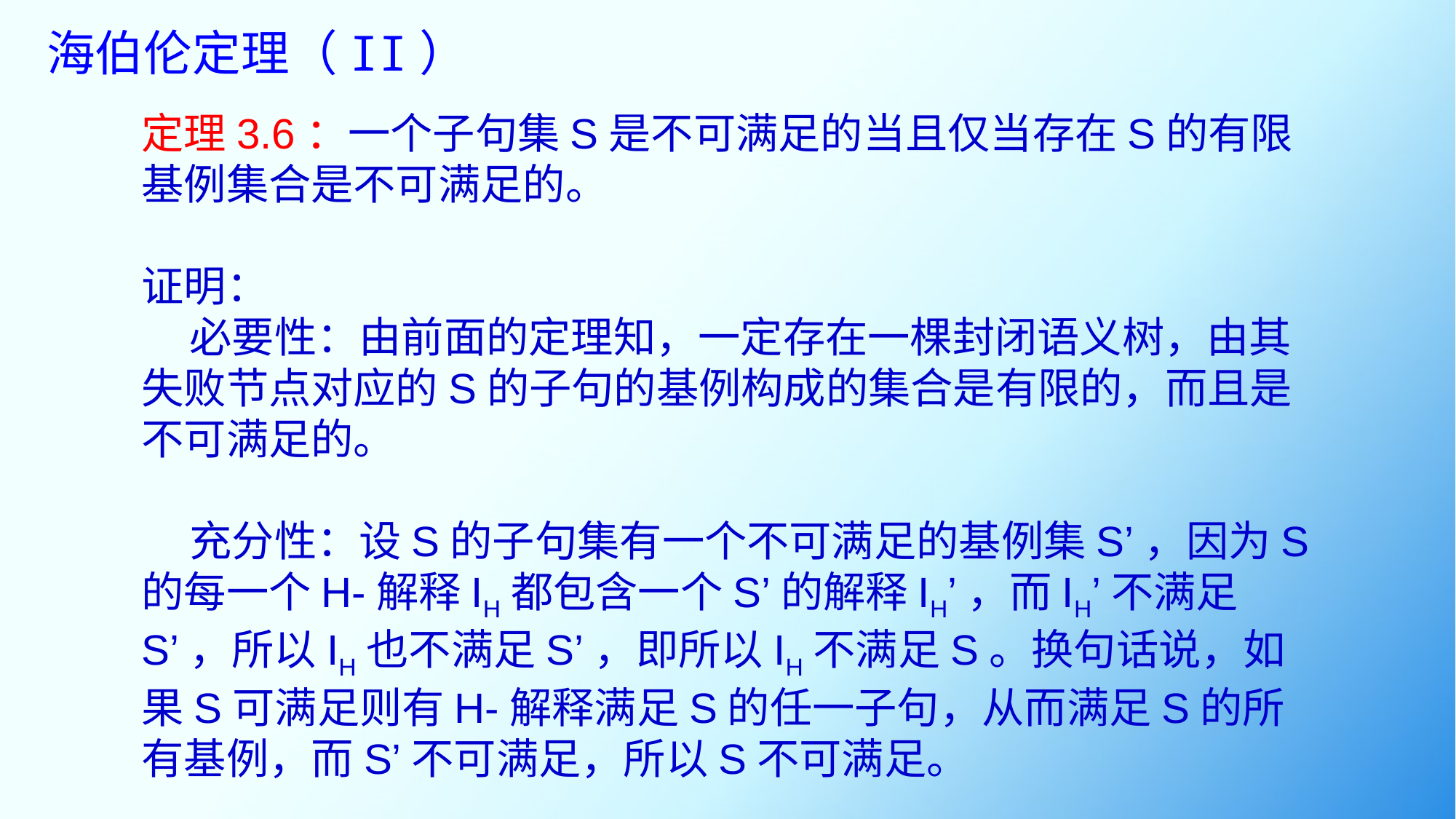

# 海伯伦定理（II）
定理3.6：一个子句集S是不可满足的当且仅当存在S的有限基例集合是不可满足的。

证明：
    必要性：由前面的定理知，一定存在一棵封闭语义树，由其失败节点对应的S的子句的基例构成的集合是有限的，而且是不可满足的。

    充分性：设S的子句集有一个不可满足的基例集S’，因为S的每一个H-解释IH都包含一个S’的解释IH’，而IH’不满足S’，所以IH也不满足S’，即所以IH不满足S。换句话说，如果S可满足则有H-解释满足S的任一子句，从而满足S的所有基例，而S’不可满足，所以S不可满足。